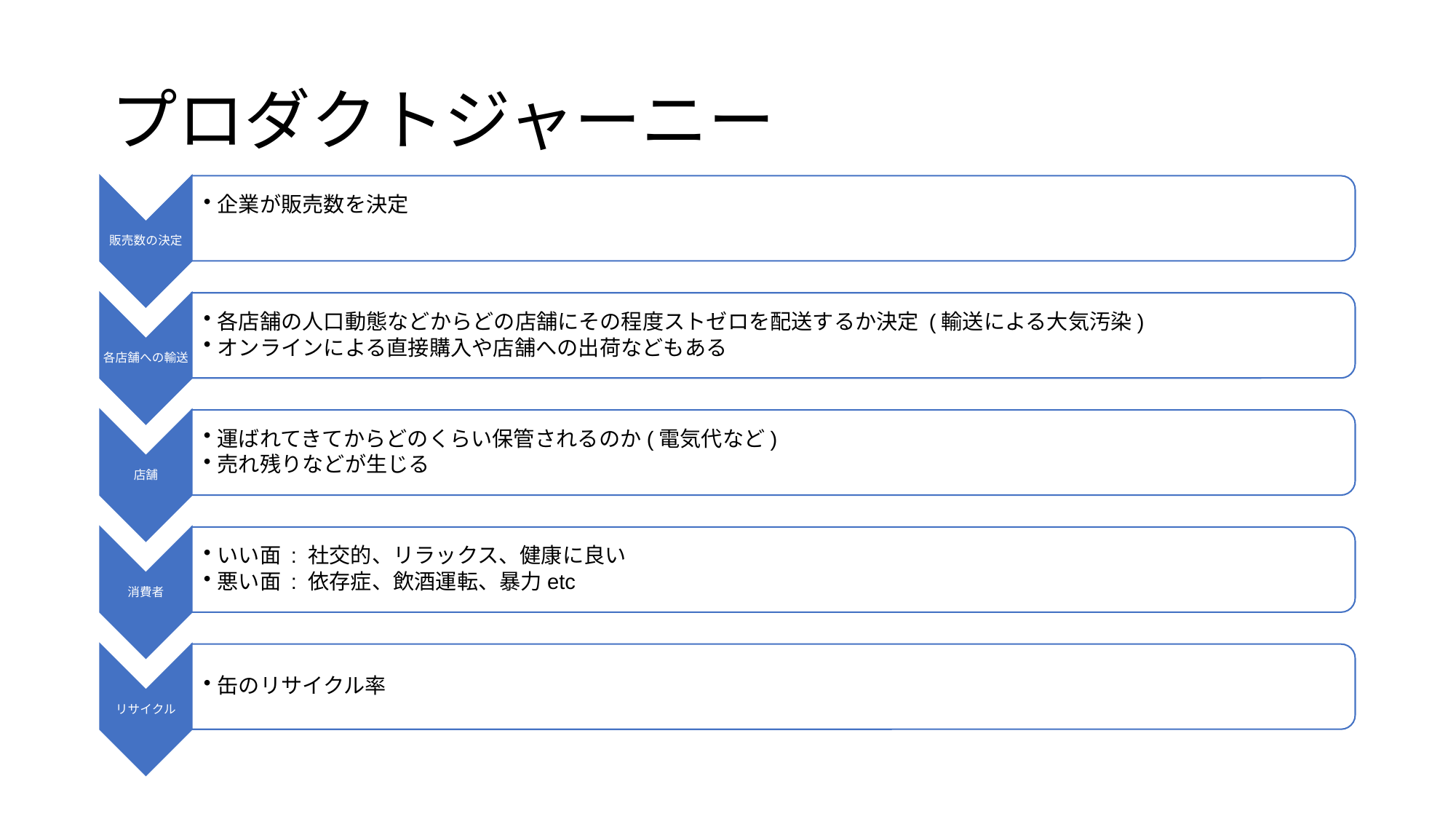

# プロダクトジャーニー
販売数の決定
企業が販売数を決定

各店舗への輸送
各店舗の人口動態などからどの店舗にその程度ストゼロを配送するか決定 (輸送による大気汚染)
オンラインによる直接購入や店舗への出荷などもある
店舗
運ばれてきてからどのくらい保管されるのか(電気代など)
売れ残りなどが生じる
消費者
いい面 : 社交的、リラックス、健康に良い
悪い面 : 依存症、飲酒運転、暴力etc
リサイクル
缶のリサイクル率